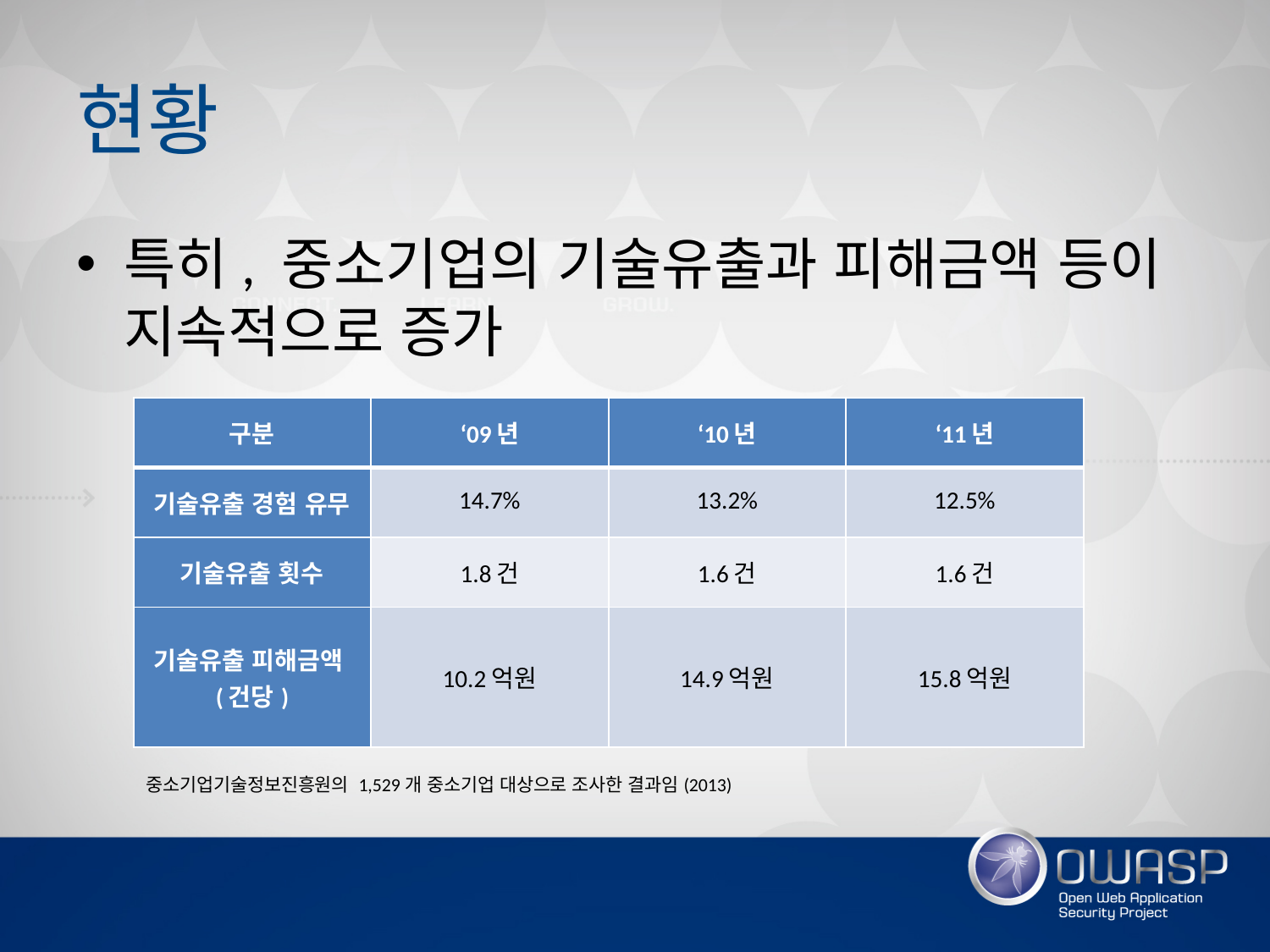

# 현황
특히, 중소기업의 기술유출과 피해금액 등이 지속적으로 증가
| 구분 | ‘09년 | ‘10년 | ‘11년 |
| --- | --- | --- | --- |
| 기술유출 경험 유무 | 14.7% | 13.2% | 12.5% |
| 기술유출 횟수 | 1.8건 | 1.6건 | 1.6건 |
| 기술유출 피해금액(건당) | 10.2억원 | 14.9억원 | 15.8억원 |
중소기업기술정보진흥원의 1,529개 중소기업 대상으로 조사한 결과임(2013)